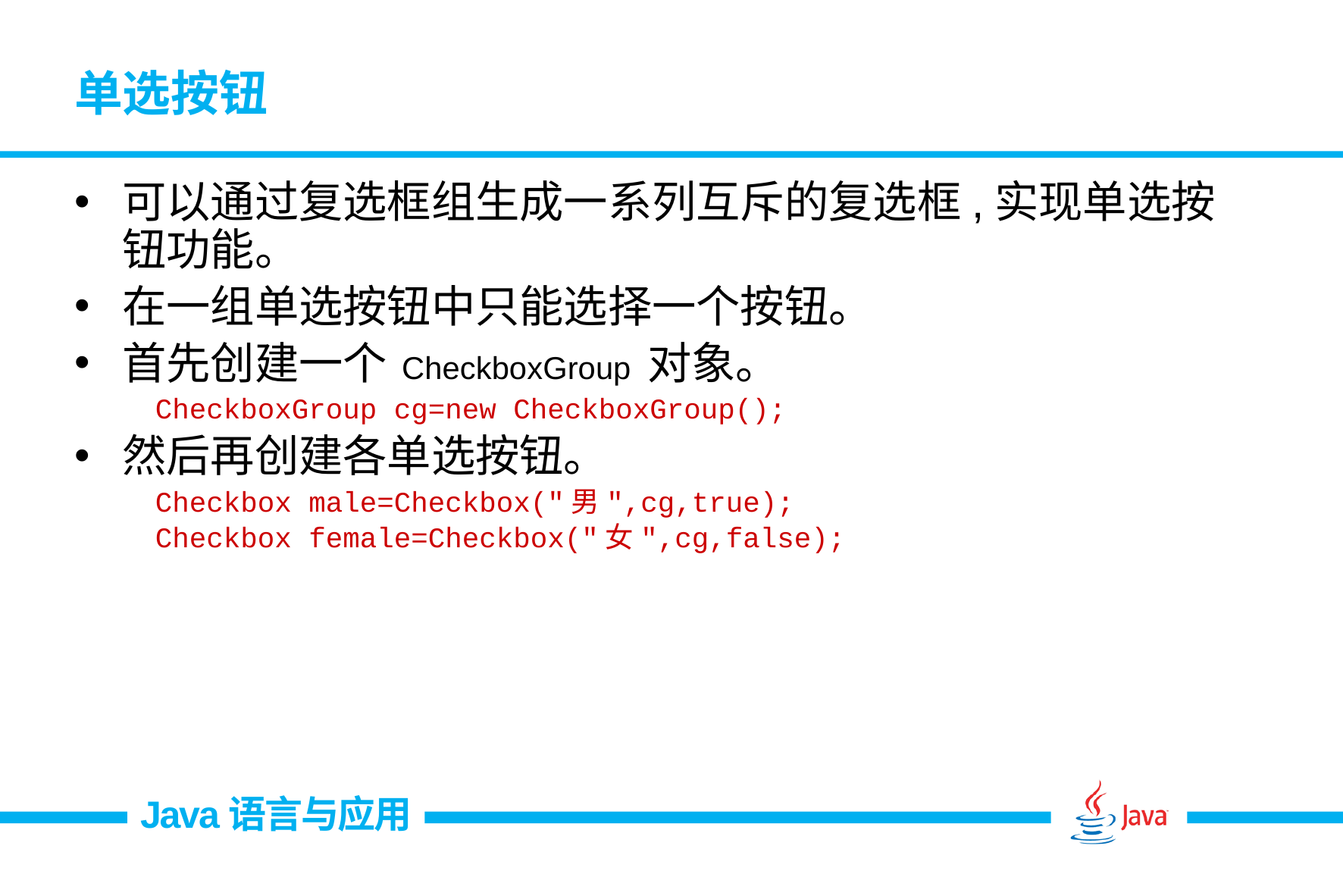

# 单选按钮
可以通过复选框组生成一系列互斥的复选框,实现单选按钮功能。
在一组单选按钮中只能选择一个按钮。
首先创建一个 CheckboxGroup 对象。
 CheckboxGroup cg=new CheckboxGroup();
然后再创建各单选按钮。
 Checkbox male=Checkbox("男",cg,true);
 Checkbox female=Checkbox("女",cg,false);